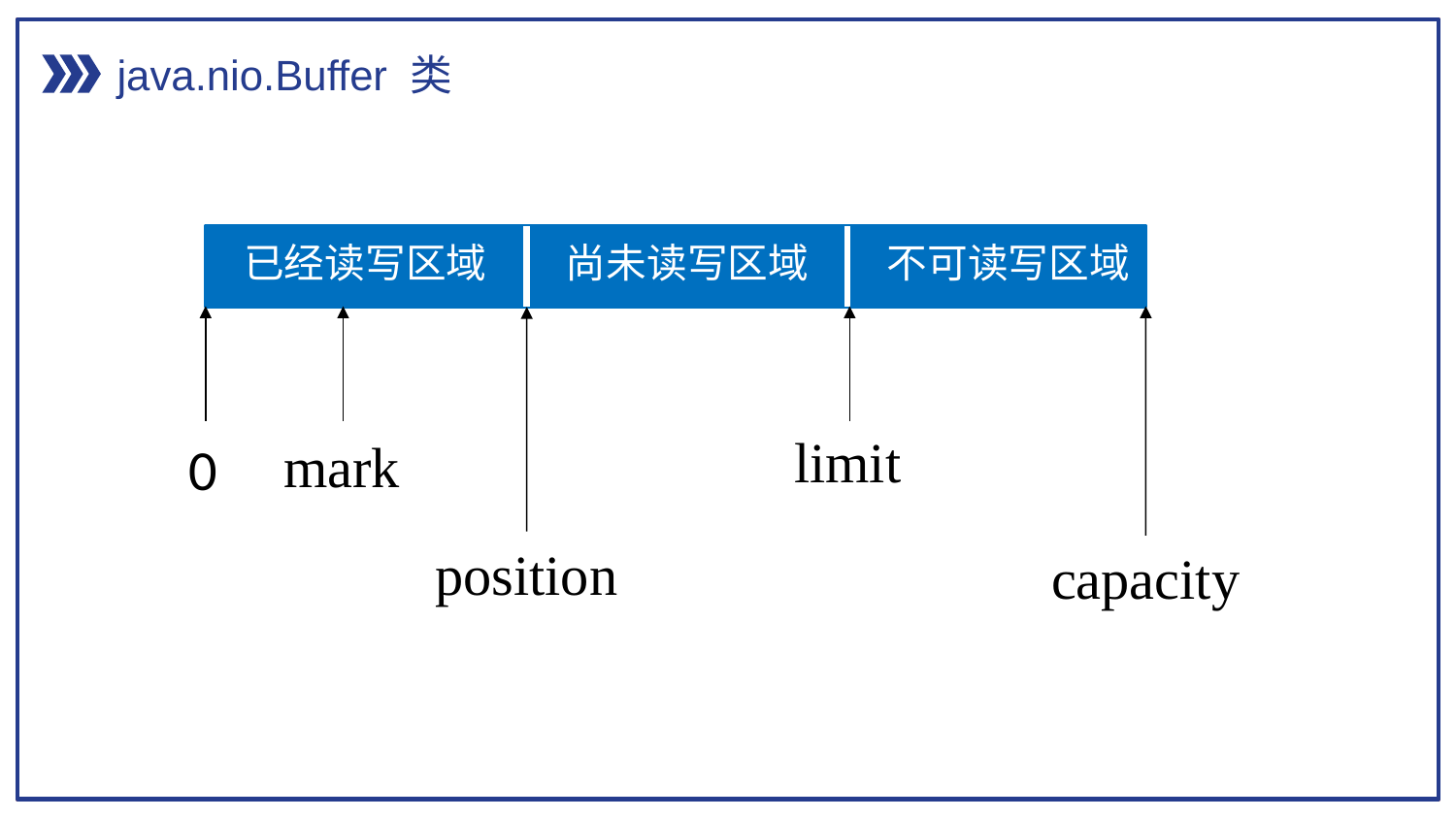

java.nio.Buffer 类

已经读写区域
尚未读写区域
不可读写区域
limit
mark
0
position
capacity